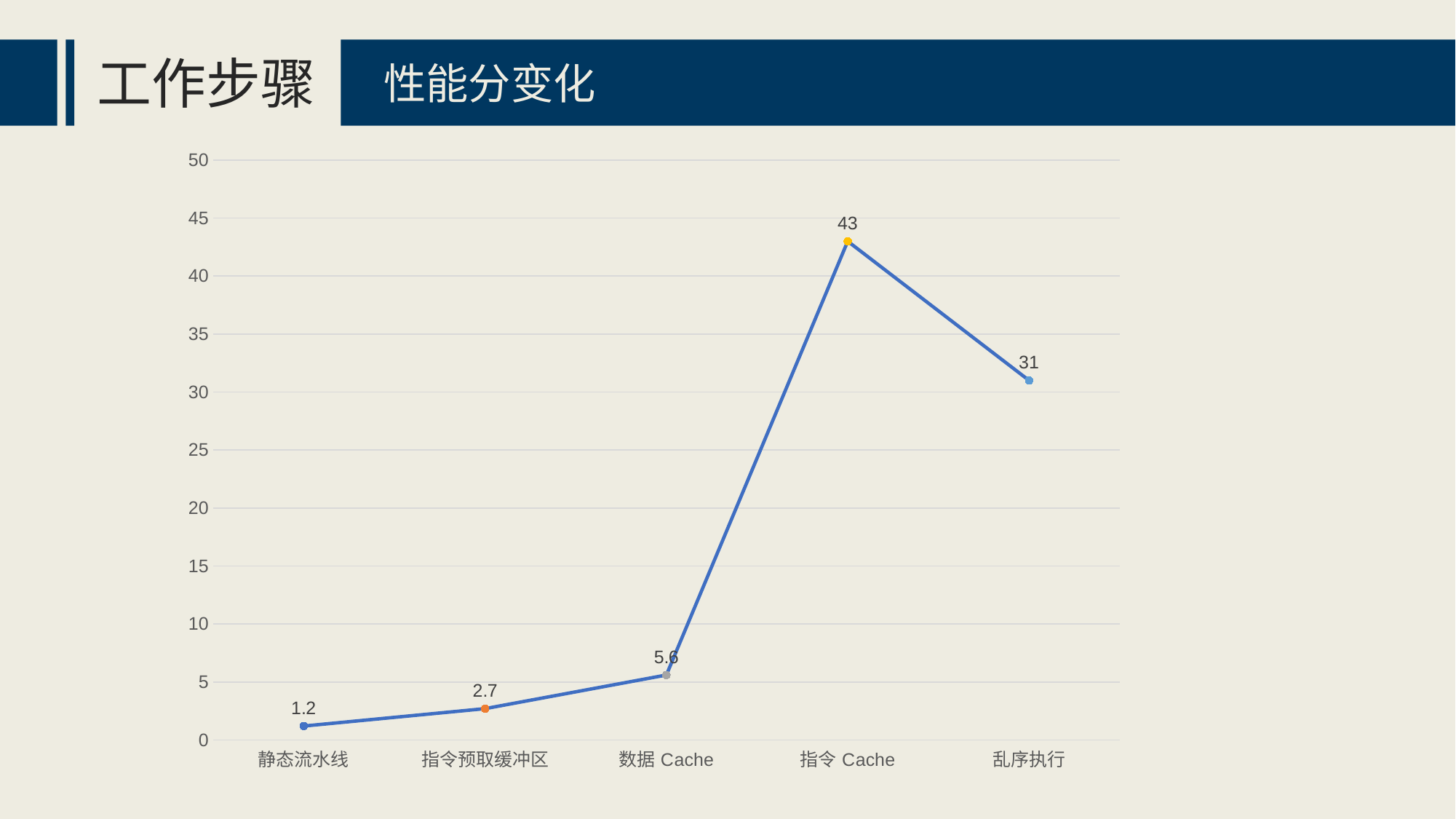

工作步骤
性能分变化

### Chart

| Category | 列3 |
|---|---|
| 静态流水线 | 1.2 |
| 指令预取缓冲区 | 2.7 |
| 数据Cache | 5.6 |
| 指令Cache | 43.0 |
| 乱序执行 | 31.0 |